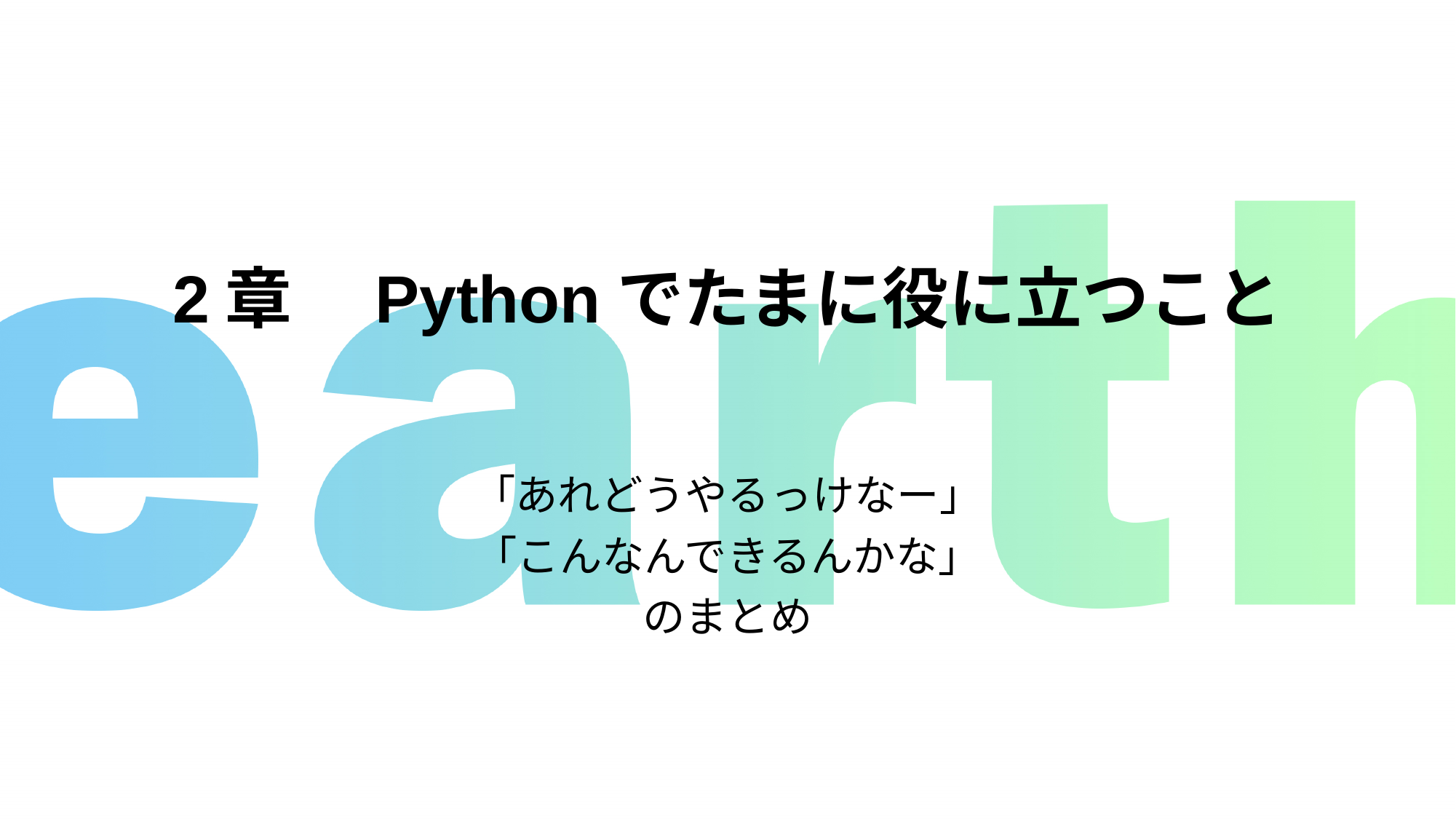

# 2章　Pythonでたまに役に立つこと
「あれどうやるっけなー」
「こんなんできるんかな」
のまとめ